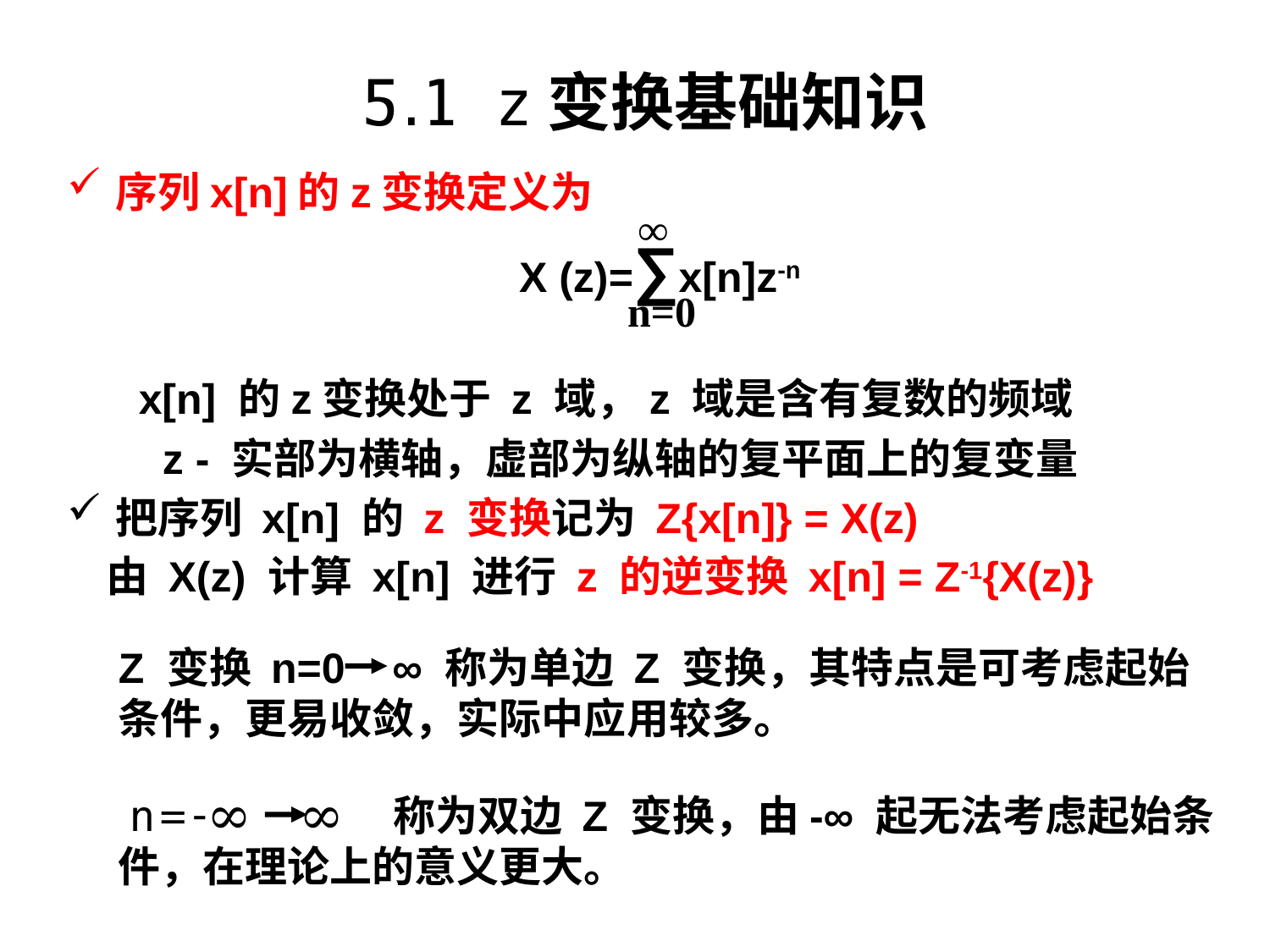

# 5.1  z变换基础知识
序列x[n]的z变换定义为
X (z)=∑x[n]z-n

      x[n] 的z变换处于 z 域，z 域是含有复数的频域
        z - 实部为横轴，虚部为纵轴的复平面上的复变量
把序列 x[n] 的 z 变换记为 Z{x[n]} = X(z)
   由 X(z) 计算 x[n] 进行 z 的逆变换 x[n] = Z-1{X(z)}
 ∞
n=0
Z 变换 n=0    ∞ 称为单边 Z 变换，其特点是可考虑起始条件，更易收敛，实际中应用较多。

 n=-∞    ∞   称为双边 Z 变换，由-∞ 起无法考虑起始条件，在理论上的意义更大。